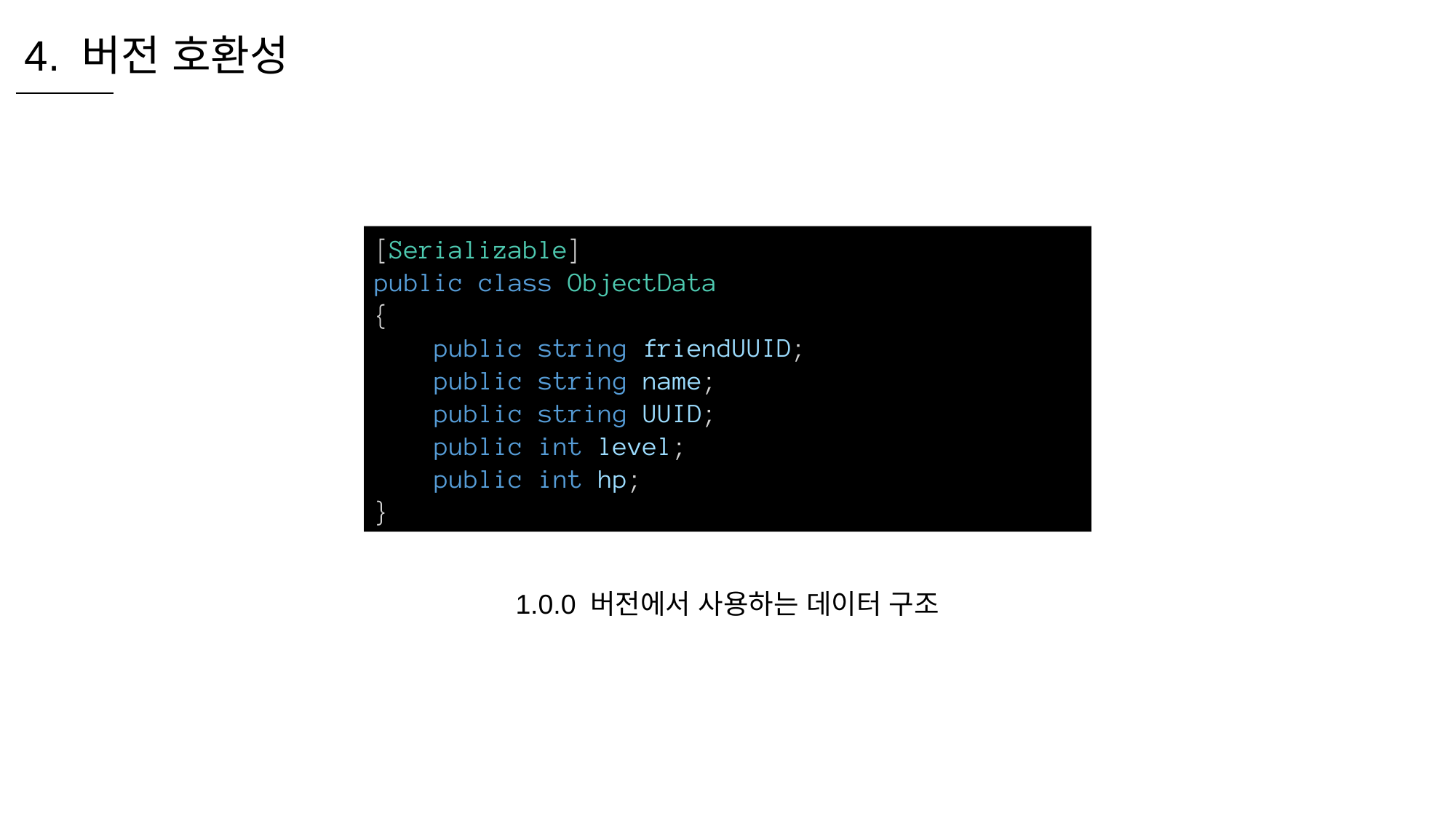

4. 버전 호환성
[Serializable]
public class ObjectData
{
    public string friendUUID;
    public string name;
    public string UUID;
    public int level;
    public int hp;
}
1.0.0 버전에서 사용하는 데이터 구조